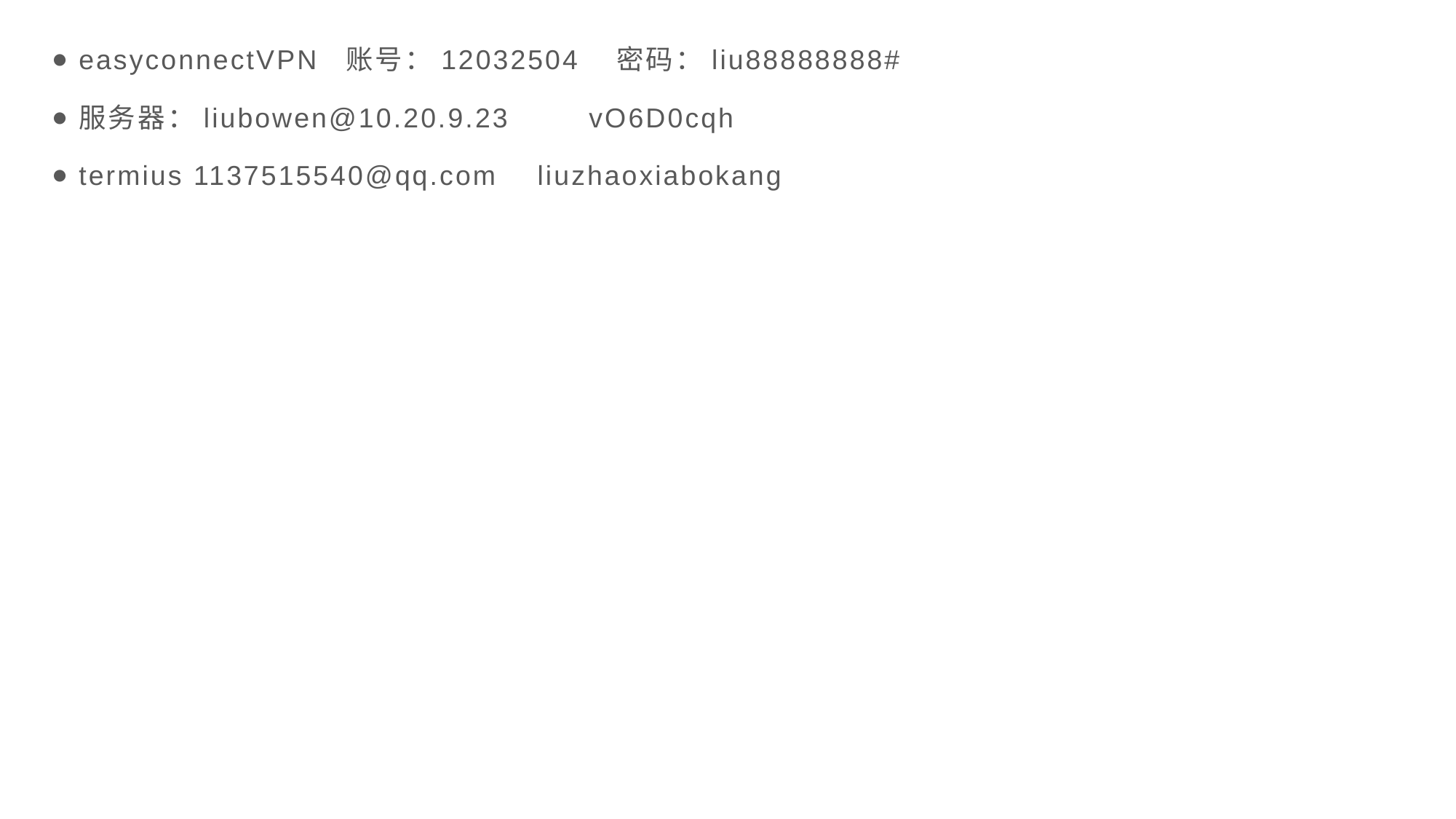

easyconnectVPN  账号：12032504   密码：liu88888888#
服务器：liubowen@10.20.9.23        vO6D0cqh
termius 1137515540@qq.com    liuzhaoxiabokang